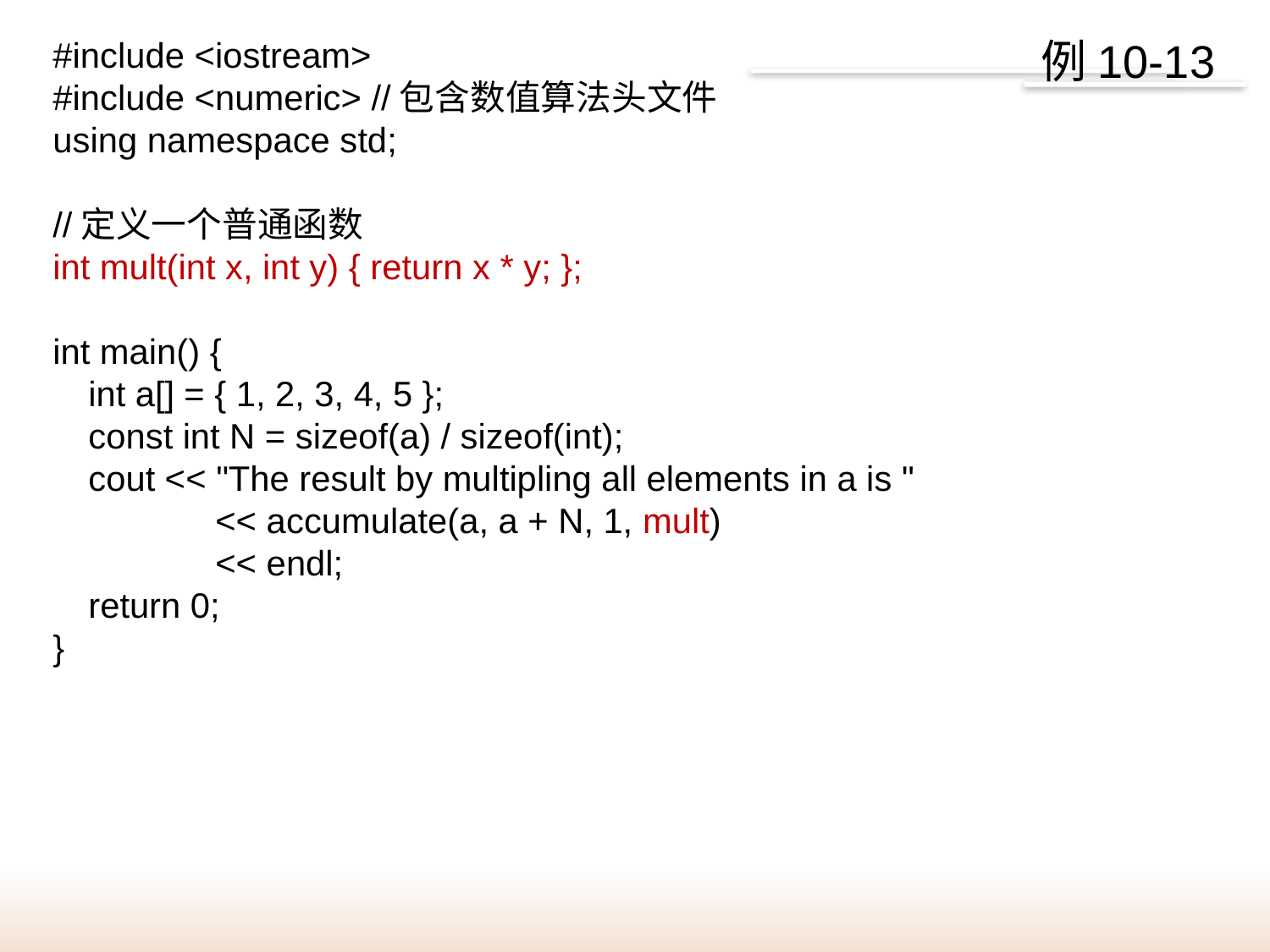

# 例10-13
#include <iostream>
#include <numeric> //包含数值算法头文件
using namespace std;

//定义一个普通函数
int mult(int x, int y) { return x * y; };

int main() {
	int a[] = { 1, 2, 3, 4, 5 };
	const int N = sizeof(a) / sizeof(int);
	cout << "The result by multipling all elements in a is "
		<< accumulate(a, a + N, 1, mult)
		<< endl;
	return 0;
}